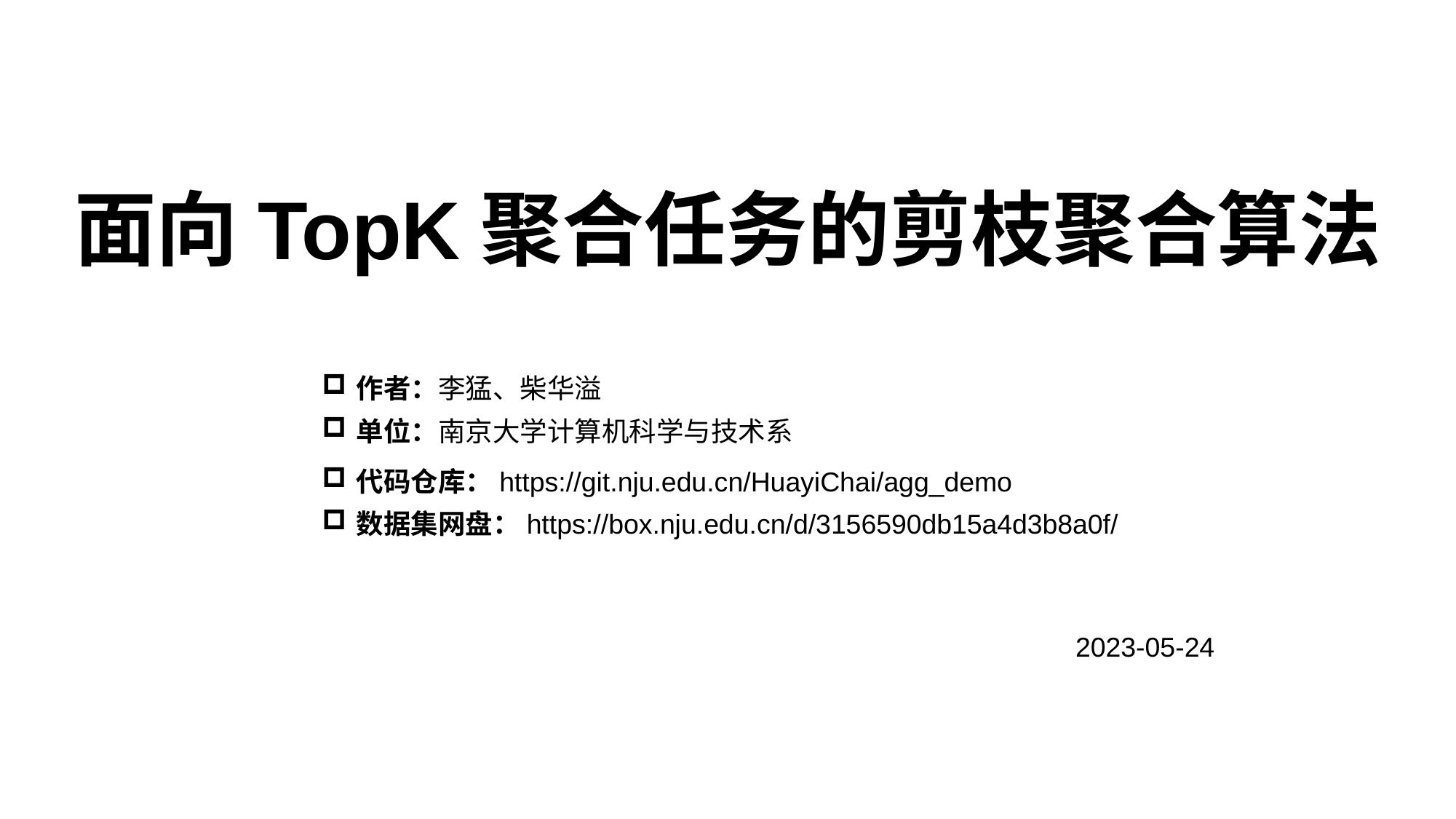

面向TopK聚合任务的剪枝聚合算法
作者：李猛、柴华溢
单位：南京大学计算机科学与技术系
代码仓库：https://git.nju.edu.cn/HuayiChai/agg_demo
数据集网盘：https://box.nju.edu.cn/d/3156590db15a4d3b8a0f/
2023-05-24